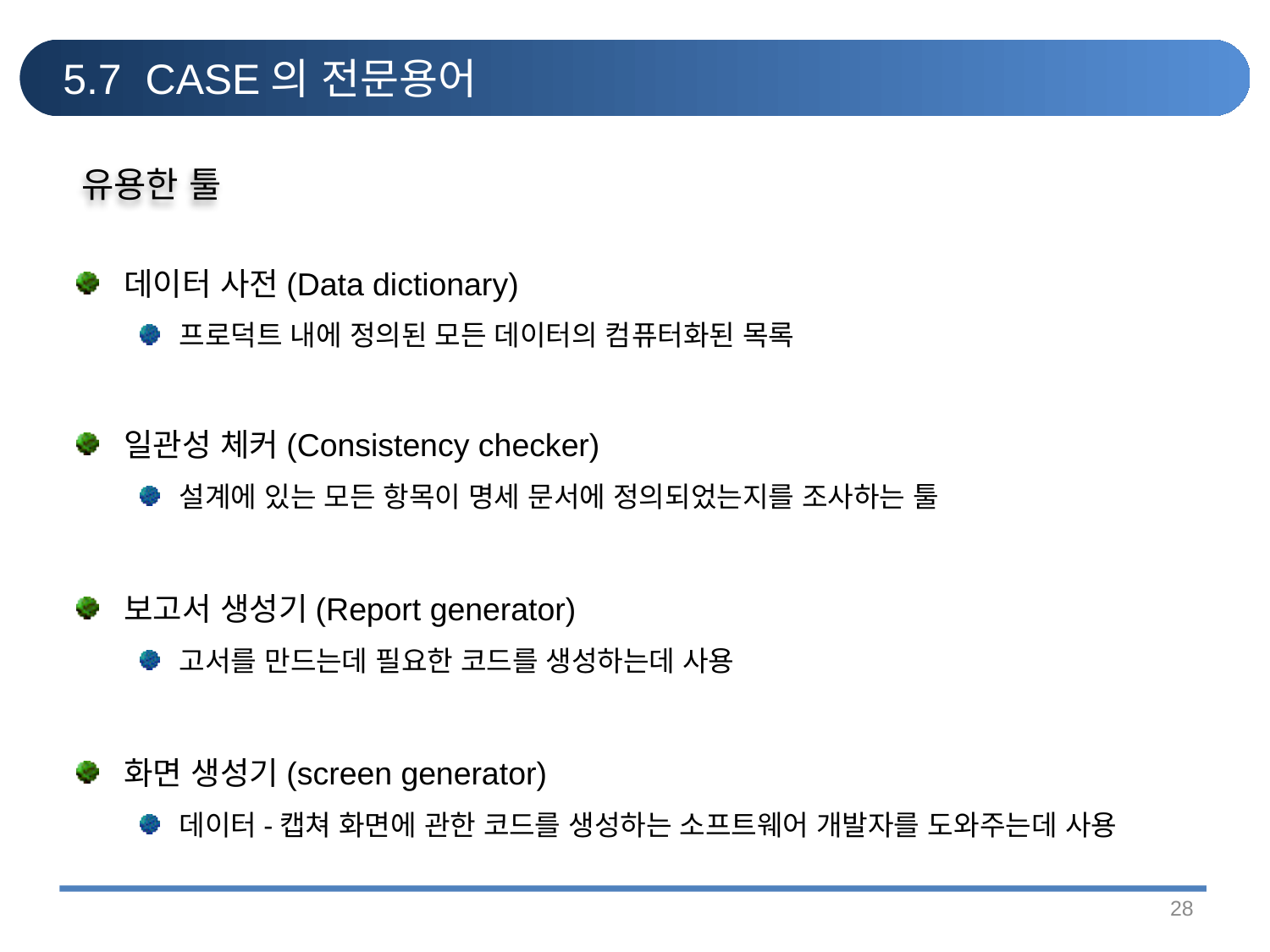

# 5.7  CASE의 전문용어
유용한 툴
데이터 사전(Data dictionary)
프로덕트 내에 정의된 모든 데이터의 컴퓨터화된 목록

일관성 체커(Consistency checker)
설계에 있는 모든 항목이 명세 문서에 정의되었는지를 조사하는 툴

보고서 생성기(Report generator)
고서를 만드는데 필요한 코드를 생성하는데 사용

화면 생성기(screen generator)
데이터-캡쳐 화면에 관한 코드를 생성하는 소프트웨어 개발자를 도와주는데 사용

28